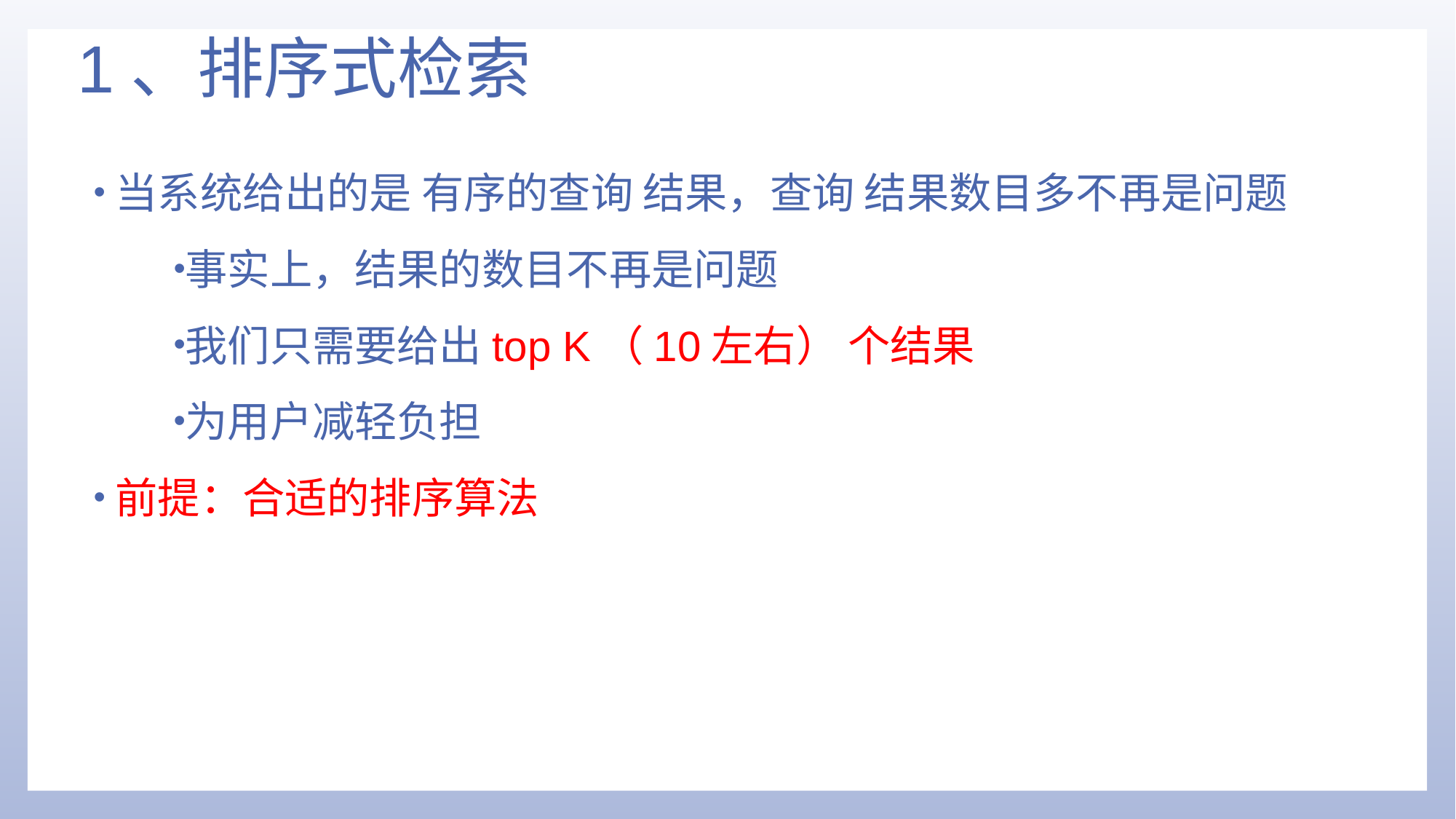

# 1、排序式检索
当系统给出的是 有序的查询 结果，查询 结果数目多不再是问题
事实上，结果的数目不再是问题
我们只需要给出top K（10左右） 个结果
为用户减轻负担
前提：合适的排序算法